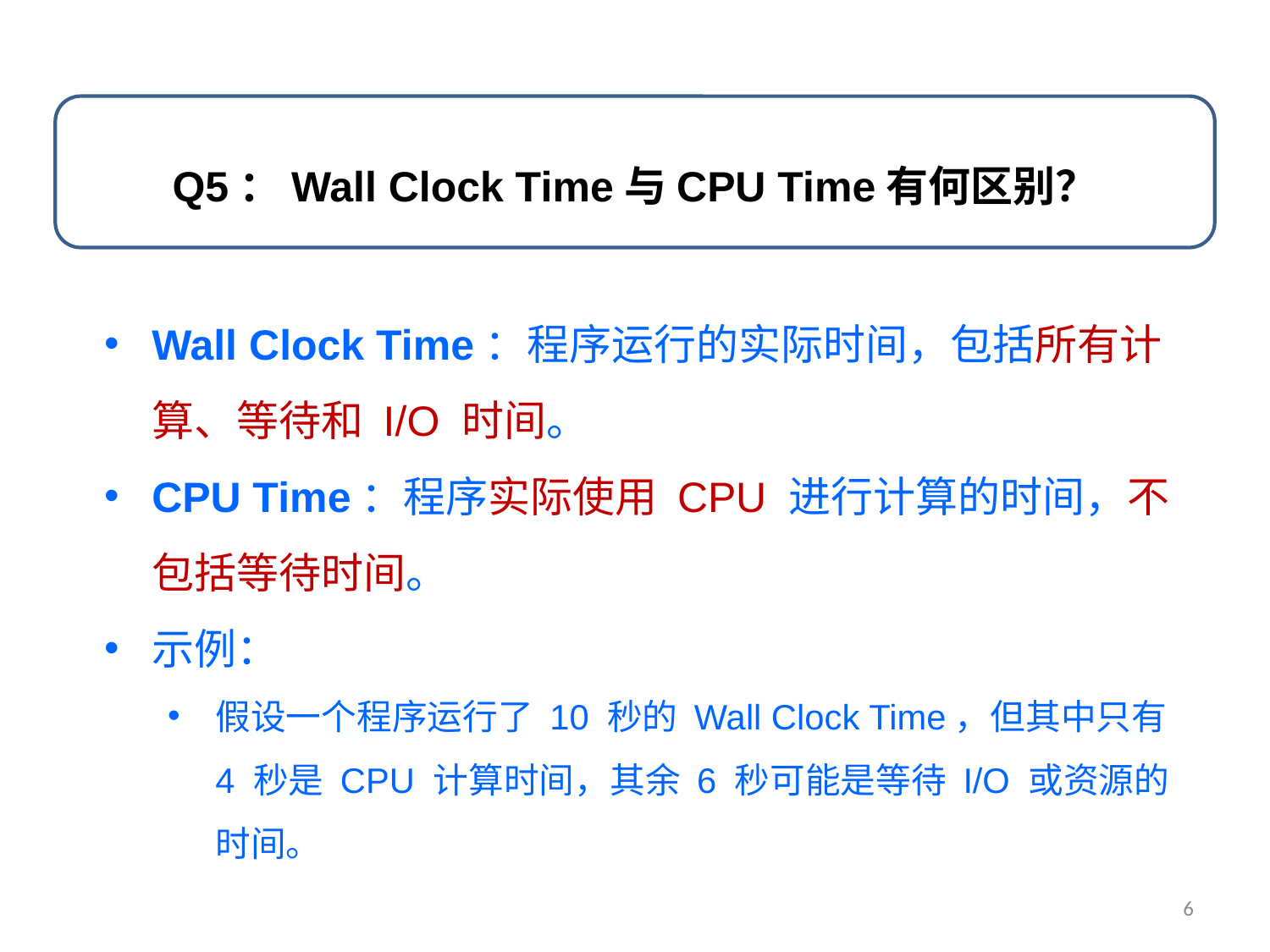

Q5：Wall Clock Time与CPU Time有何区别？
Wall Clock Time：程序运行的实际时间，包括所有计算、等待和 I/O 时间。
CPU Time：程序实际使用 CPU 进行计算的时间，不包括等待时间。
示例：
假设一个程序运行了 10 秒的 Wall Clock Time，但其中只有 4 秒是 CPU 计算时间，其余 6 秒可能是等待 I/O 或资源的时间。
6